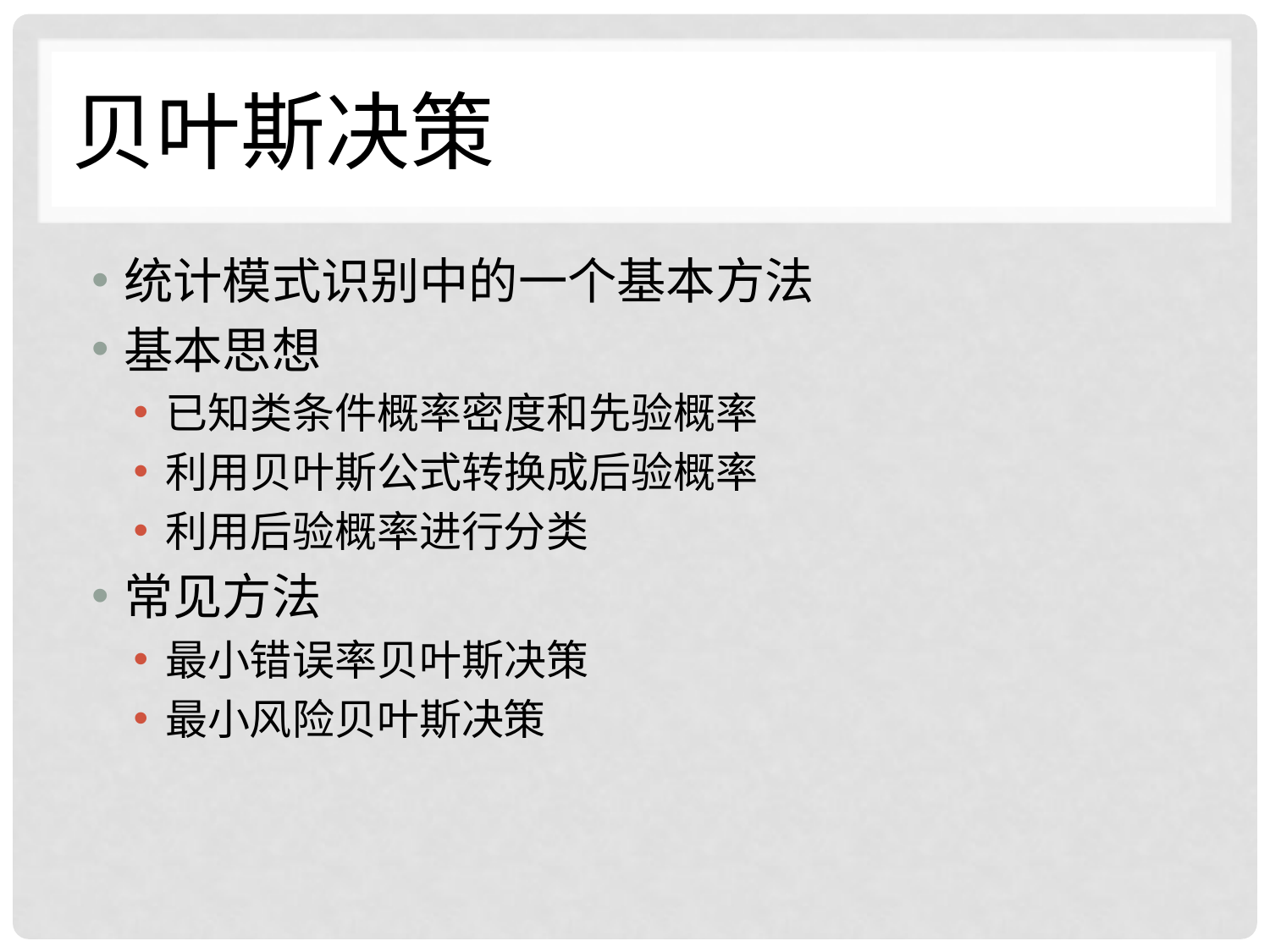

# 贝叶斯决策
统计模式识别中的一个基本方法
基本思想
已知类条件概率密度和先验概率
利用贝叶斯公式转换成后验概率
利用后验概率进行分类
常见方法
最小错误率贝叶斯决策
最小风险贝叶斯决策